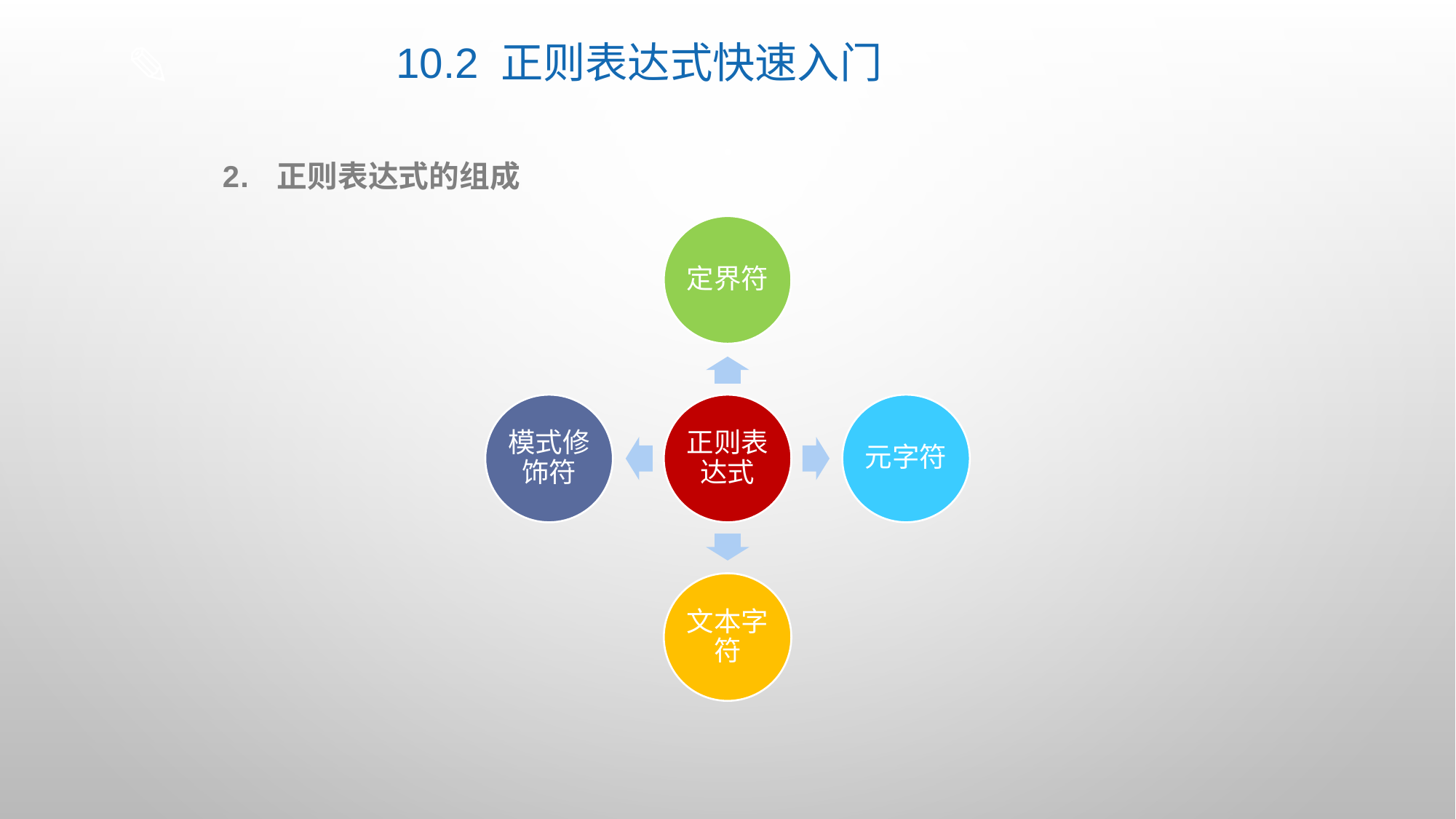

# 10.2 正则表达式快速入门
正则表达式的组成
正则表达式

定界符

元字符

文本字符

模式修饰符